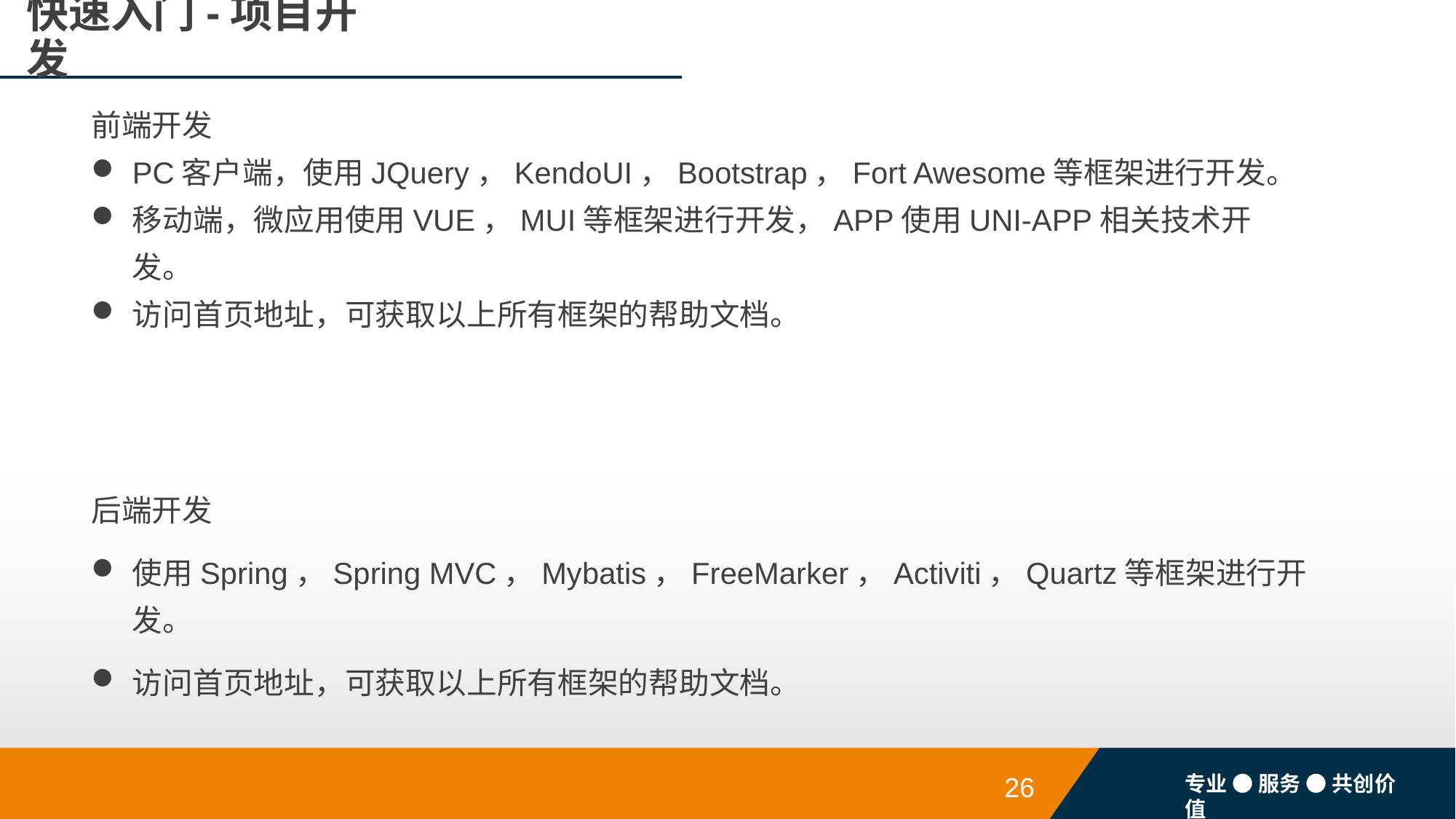

# 快速入门-项目开发
前端开发
PC客户端，使用JQuery，KendoUI，Bootstrap，Fort Awesome等框架进行开发。
移动端，微应用使用VUE，MUI等框架进行开发，APP使用UNI-APP相关技术开发。
访问首页地址，可获取以上所有框架的帮助文档。
后端开发
使用Spring，Spring MVC，Mybatis，FreeMarker，Activiti，Quartz等框架进行开发。
访问首页地址，可获取以上所有框架的帮助文档。